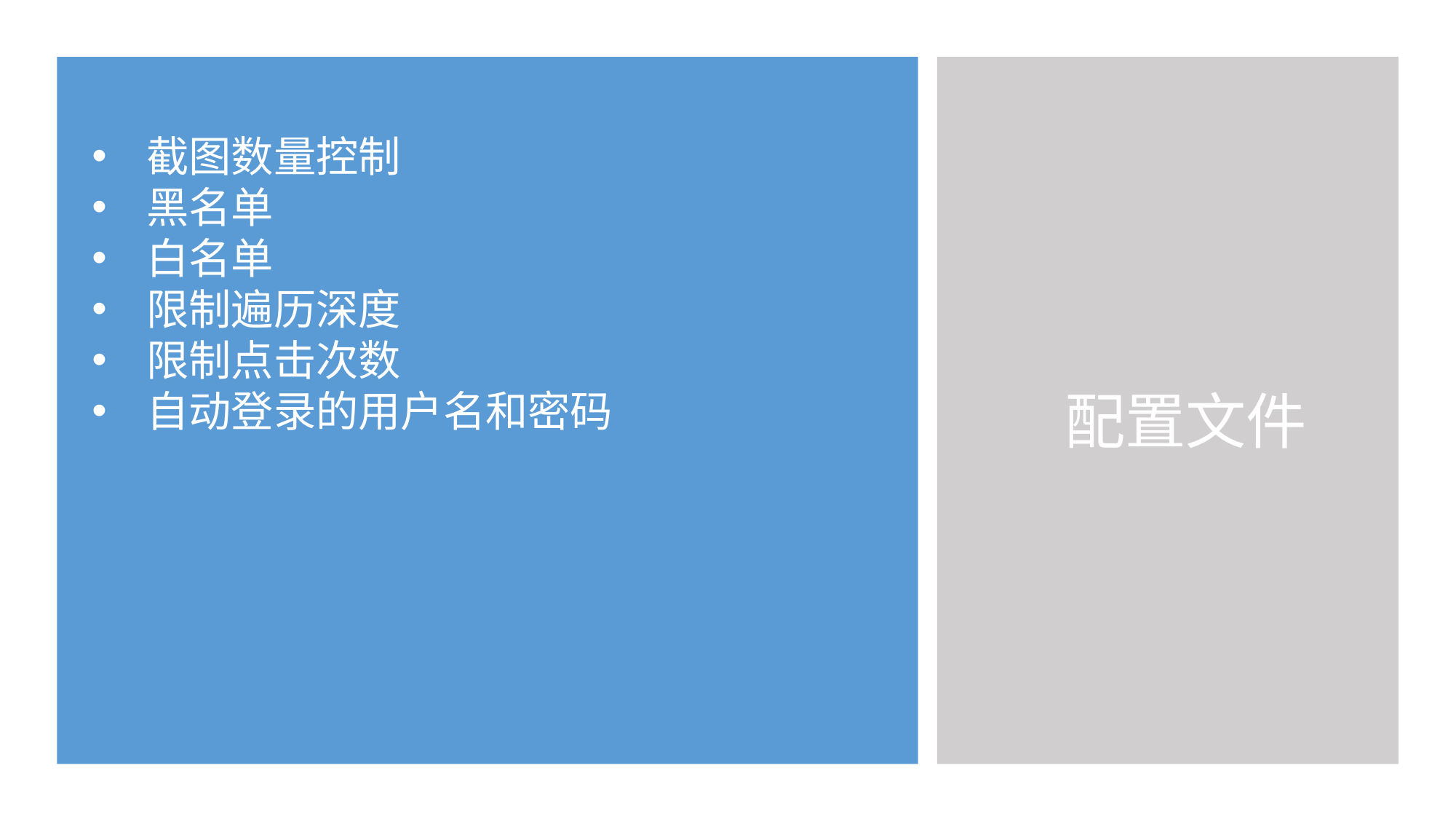

截图数量控制
黑名单
白名单
限制遍历深度
限制点击次数
自动登录的用户名和密码
# 配置文件